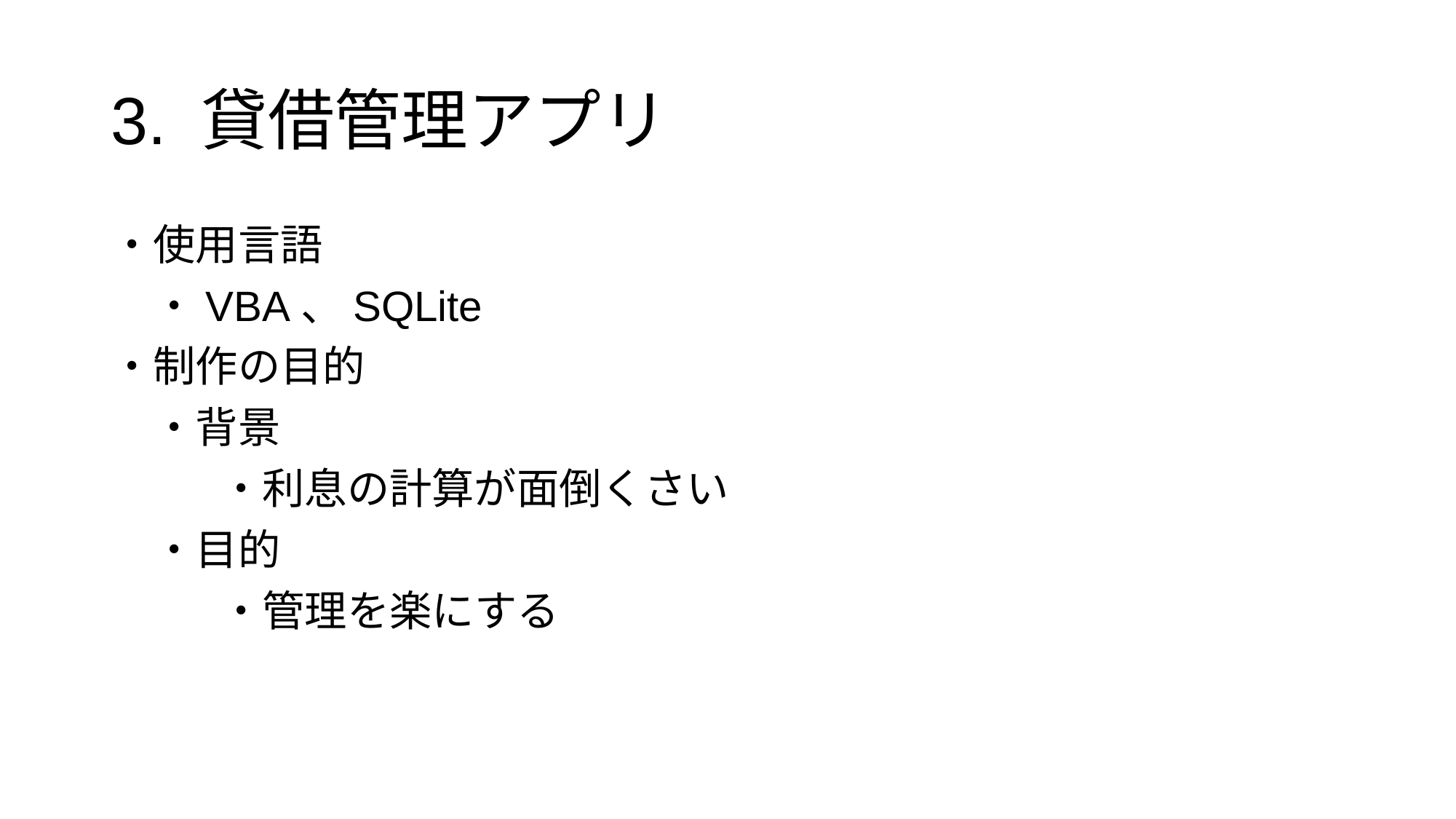

# 3. 貸借管理アプリ
・使用言語
　・VBA、SQLite
・制作の目的
　・背景
	・利息の計算が面倒くさい
　・目的
	・管理を楽にする